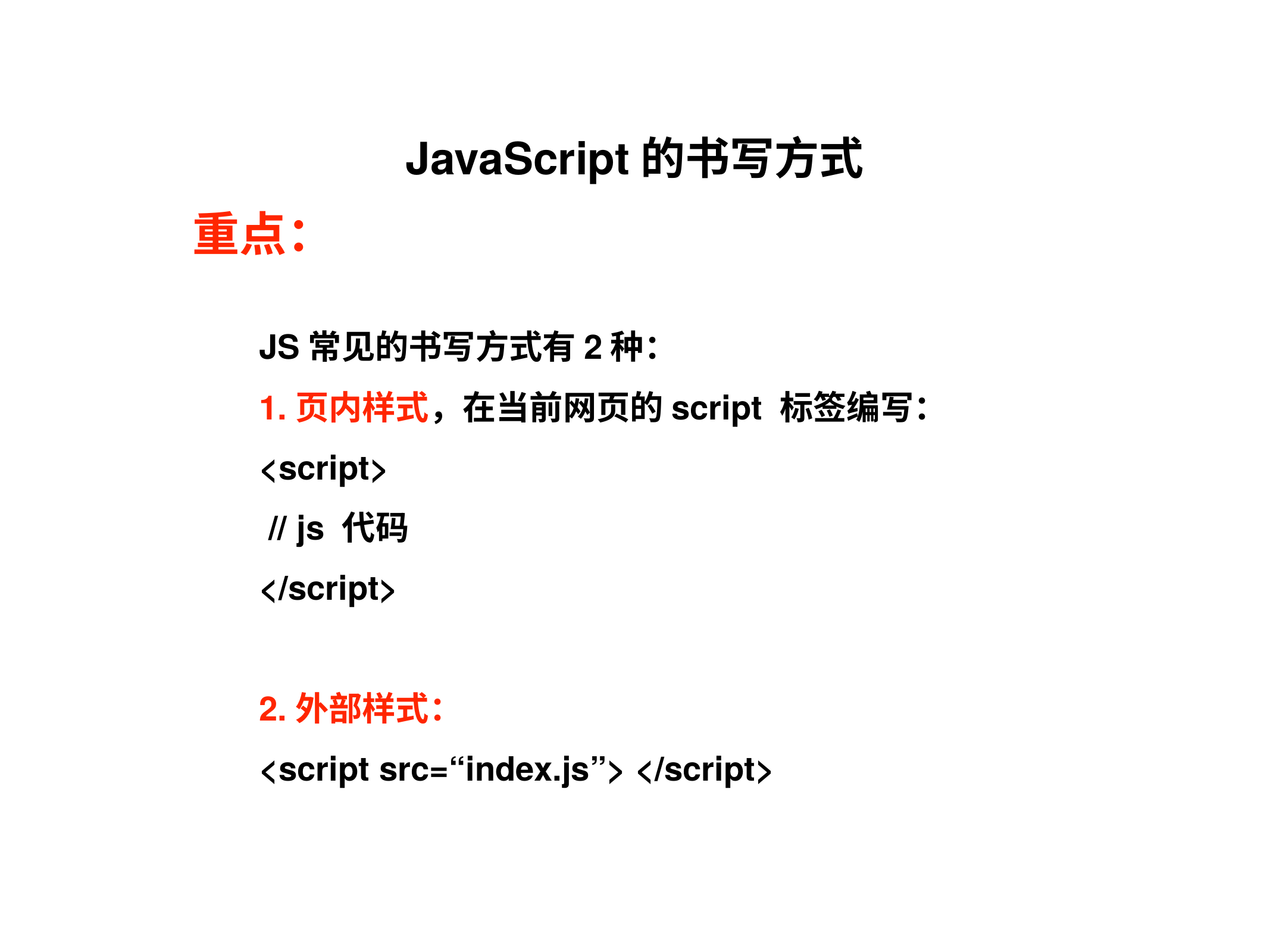

JavaScript的书写方式
重点：
JS常见的书写方式有2种：
1.页内样式，在当前网页的script 标签编写：
<script>
 // js 代码
</script>

2.外部样式：
<script src=“index.js”> </script>